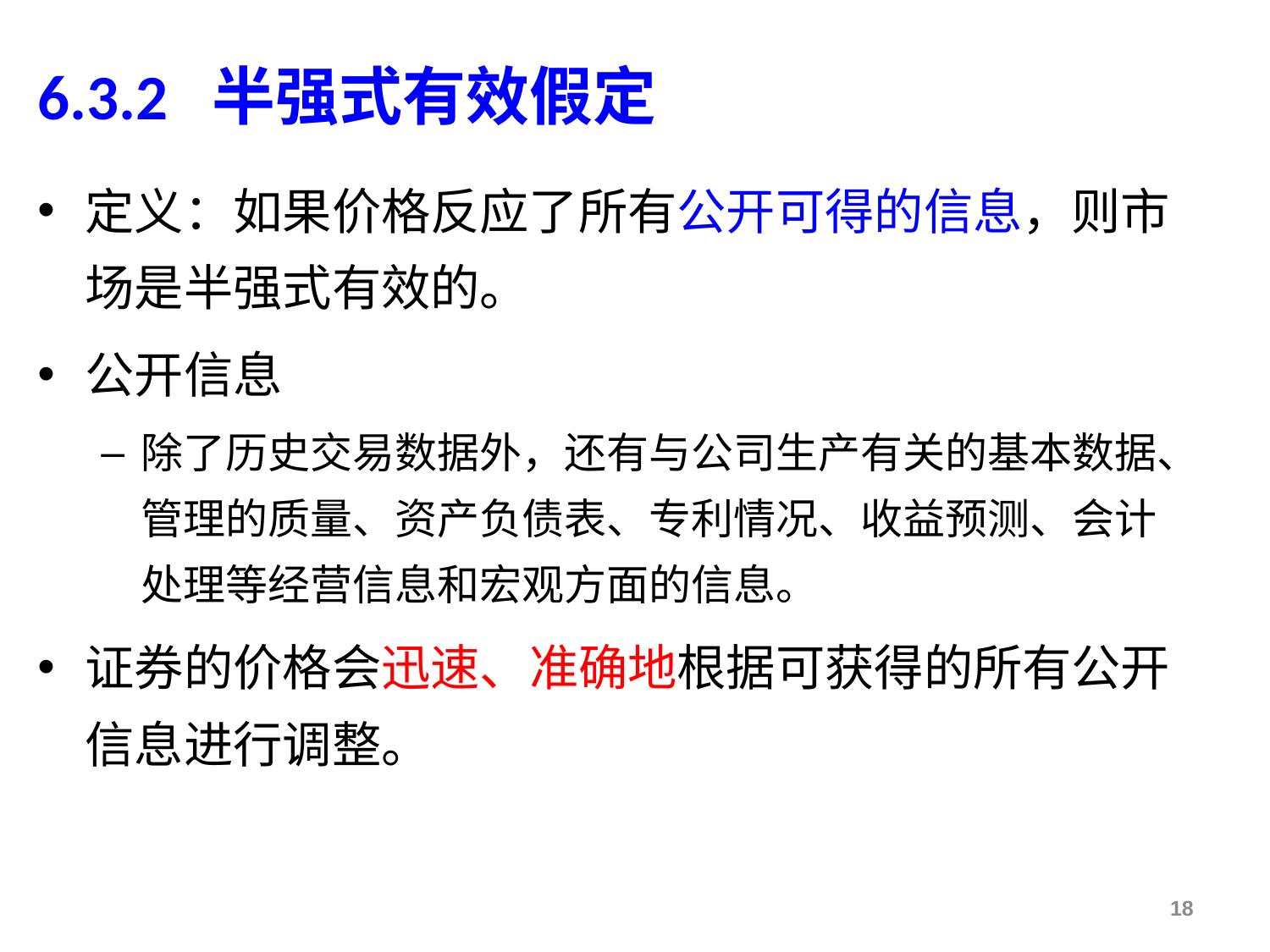

# 6.3.2  半强式有效假定
定义：如果价格反应了所有公开可得的信息，则市场是半强式有效的。
公开信息
除了历史交易数据外，还有与公司生产有关的基本数据、管理的质量、资产负债表、专利情况、收益预测、会计处理等经营信息和宏观方面的信息。
证券的价格会迅速、准确地根据可获得的所有公开信息进行调整。
18